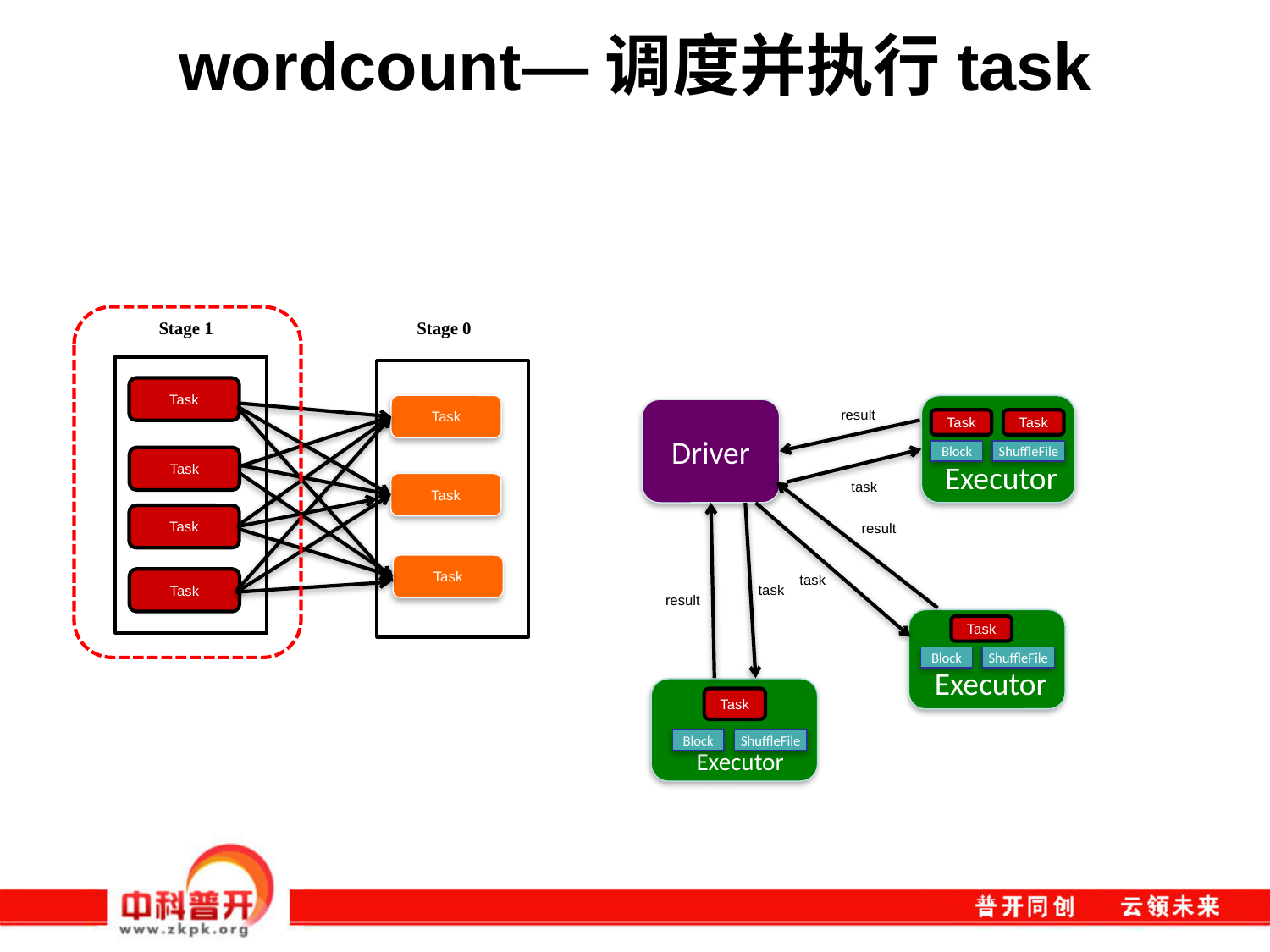

# wordcount—调度并执行task

Stage 1
Stage 0

Task
Task
Task
Task
Task
Task
Task

Driver
result
result
result
Task
Task
Task
Task
Block
Block
Block
ShuffleFile
ShuffleFile
ShuffleFile
task
task
task
Executor

Executor

Executor